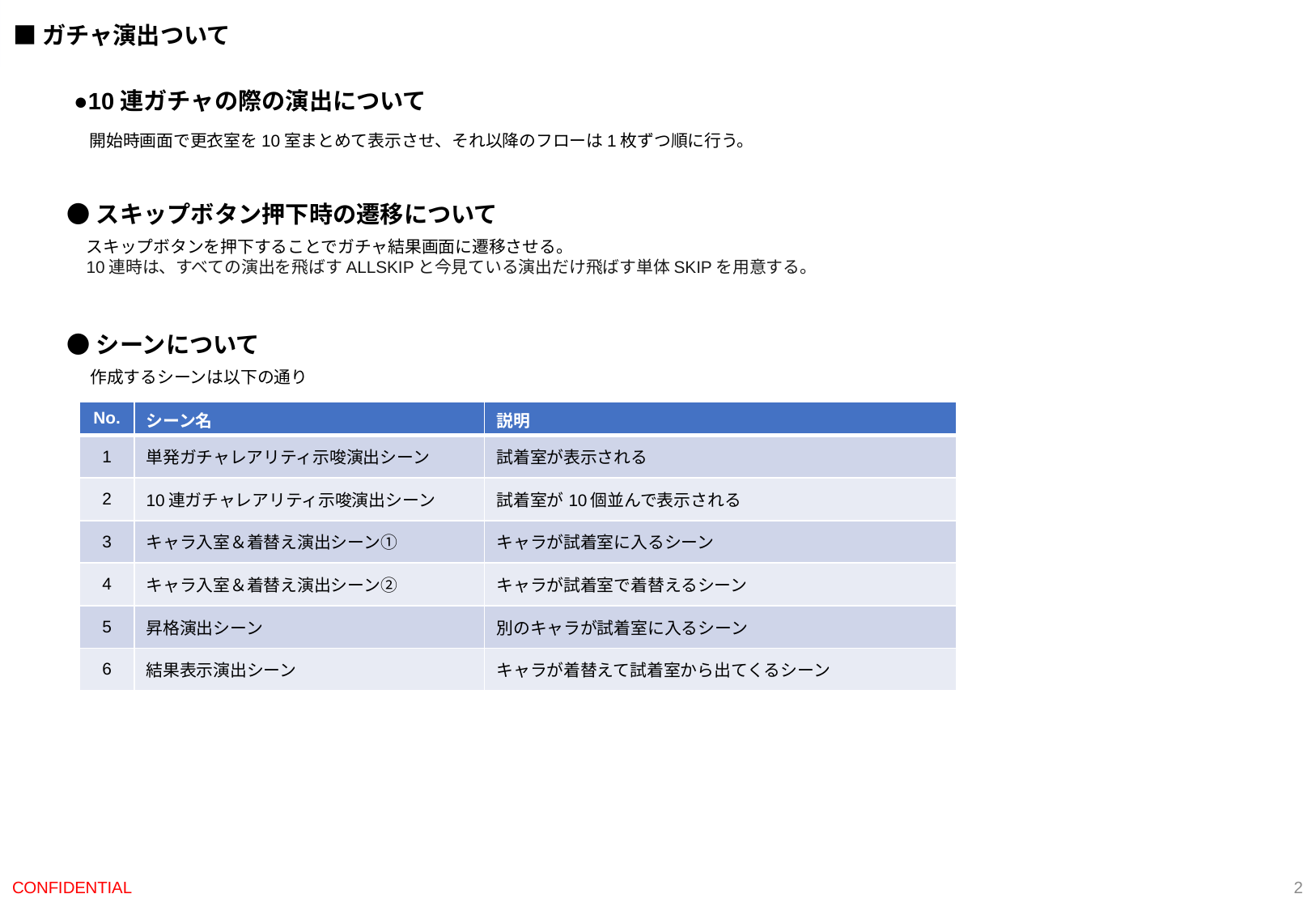

■ガチャ演出ついて
●10連ガチャの際の演出について
開始時画面で更衣室を10室まとめて表示させ、それ以降のフローは1枚ずつ順に行う。

●スキップボタン押下時の遷移について
スキップボタンを押下することでガチャ結果画面に遷移させる。
10連時は、すべての演出を飛ばすALLSKIPと今見ている演出だけ飛ばす単体SKIPを用意する。
●シーンについて
作成するシーンは以下の通り

| No. | シーン名 | 説明 |
| --- | --- | --- |
| 1 | 単発ガチャレアリティ示唆演出シーン | 試着室が表示される |
| 2 | 10連ガチャレアリティ示唆演出シーン | 試着室が10個並んで表示される |
| 3 | キャラ入室＆着替え演出シーン① | キャラが試着室に入るシーン |
| 4 | キャラ入室＆着替え演出シーン② | キャラが試着室で着替えるシーン |
| 5 | 昇格演出シーン | 別のキャラが試着室に入るシーン |
| 6 | 結果表示演出シーン | キャラが着替えて試着室から出てくるシーン |
CONFIDENTIAL
2